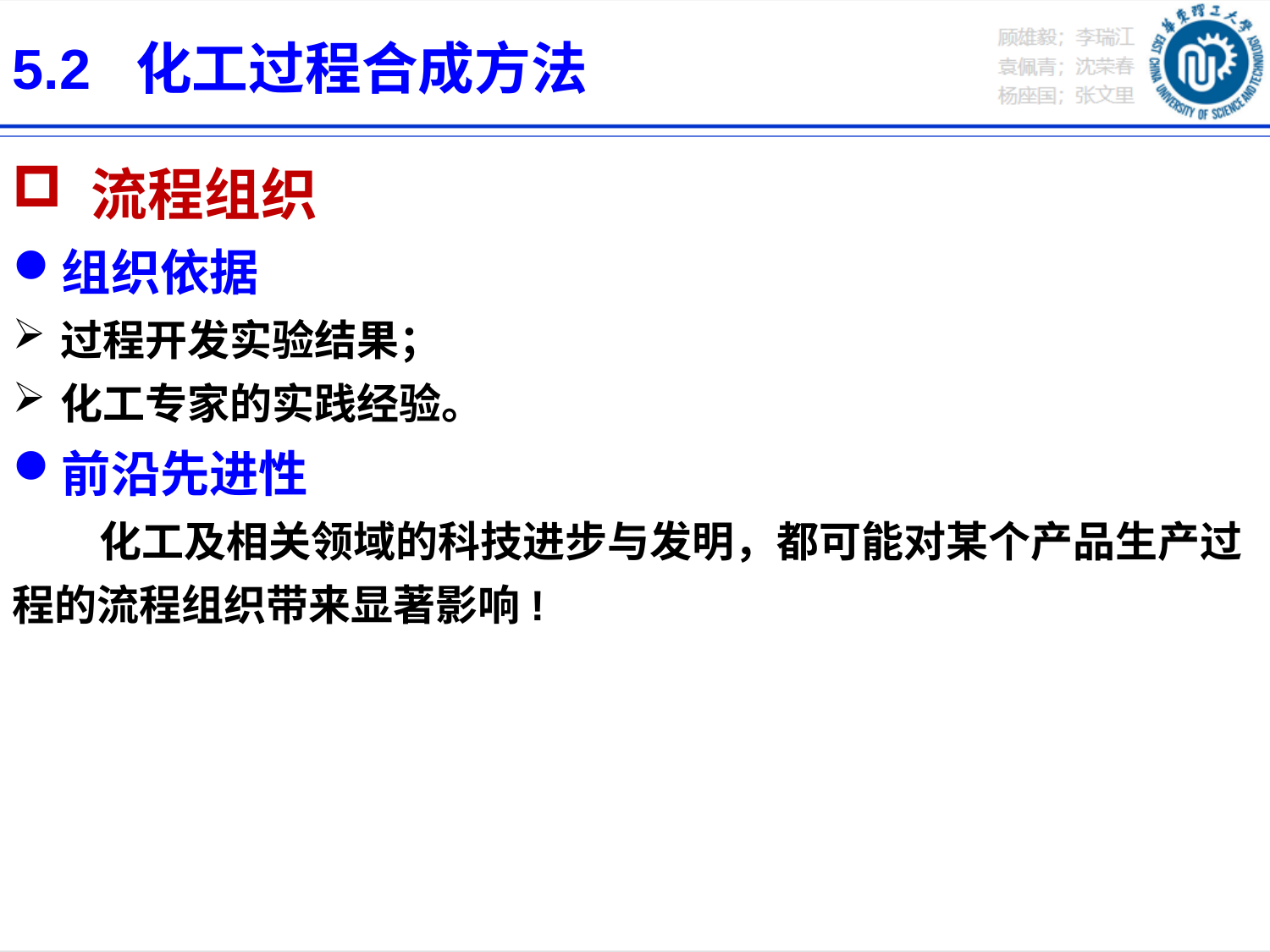

5.2  化工过程合成方法
 流程组织
组织依据
过程开发实验结果；
化工专家的实践经验。
前沿先进性
        化工及相关领域的科技进步与发明，都可能对某个产品生产过程的流程组织带来显著影响!